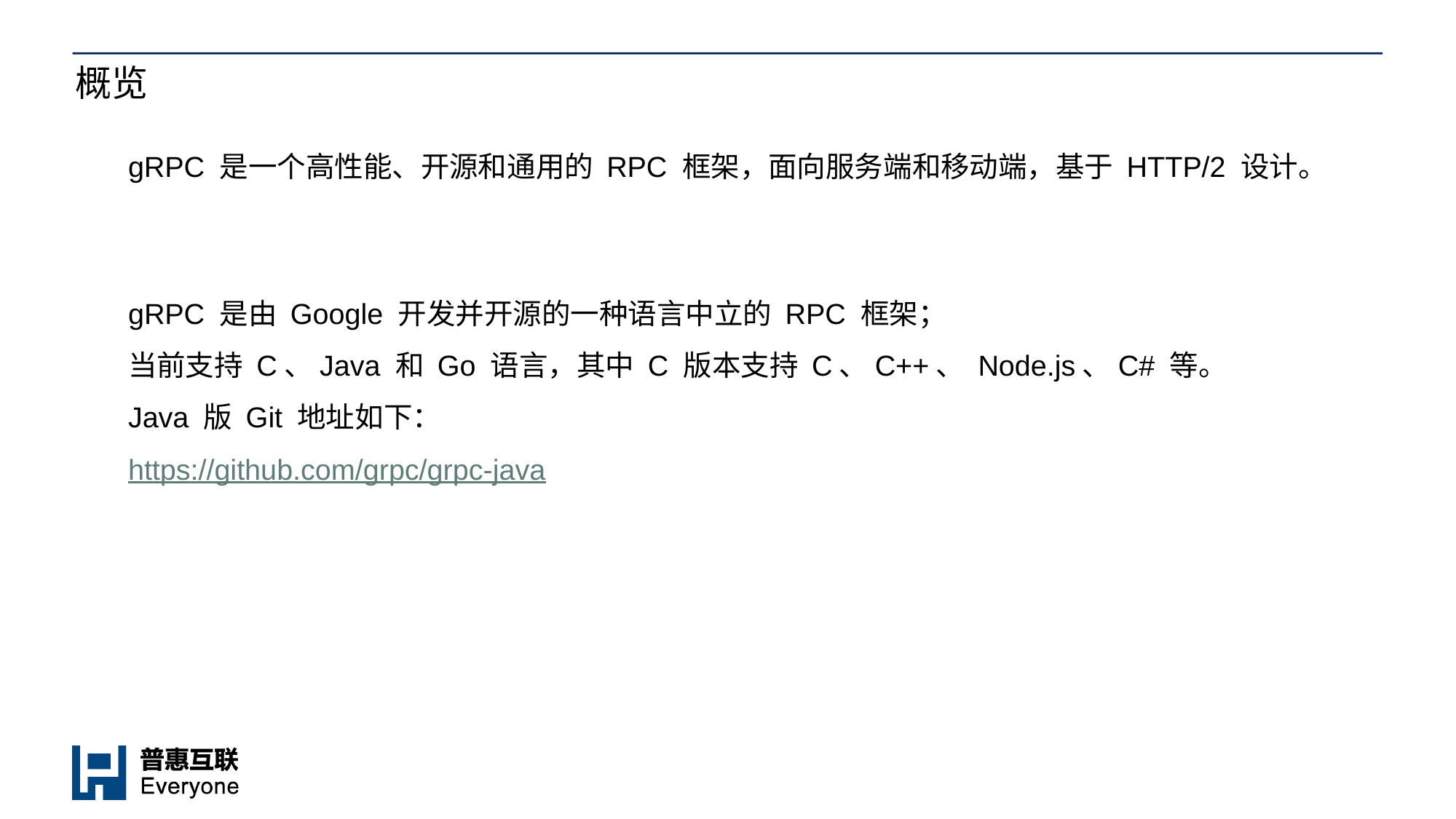

# 概览
gRPC 是一个高性能、开源和通用的 RPC 框架，面向服务端和移动端，基于 HTTP/2 设计。

gRPC 是由 Google 开发并开源的一种语言中立的 RPC 框架；
当前支持 C、Java 和 Go 语言，其中 C 版本支持 C、C++、 Node.js、C# 等。
Java 版 Git 地址如下：
https://github.com/grpc/grpc-java